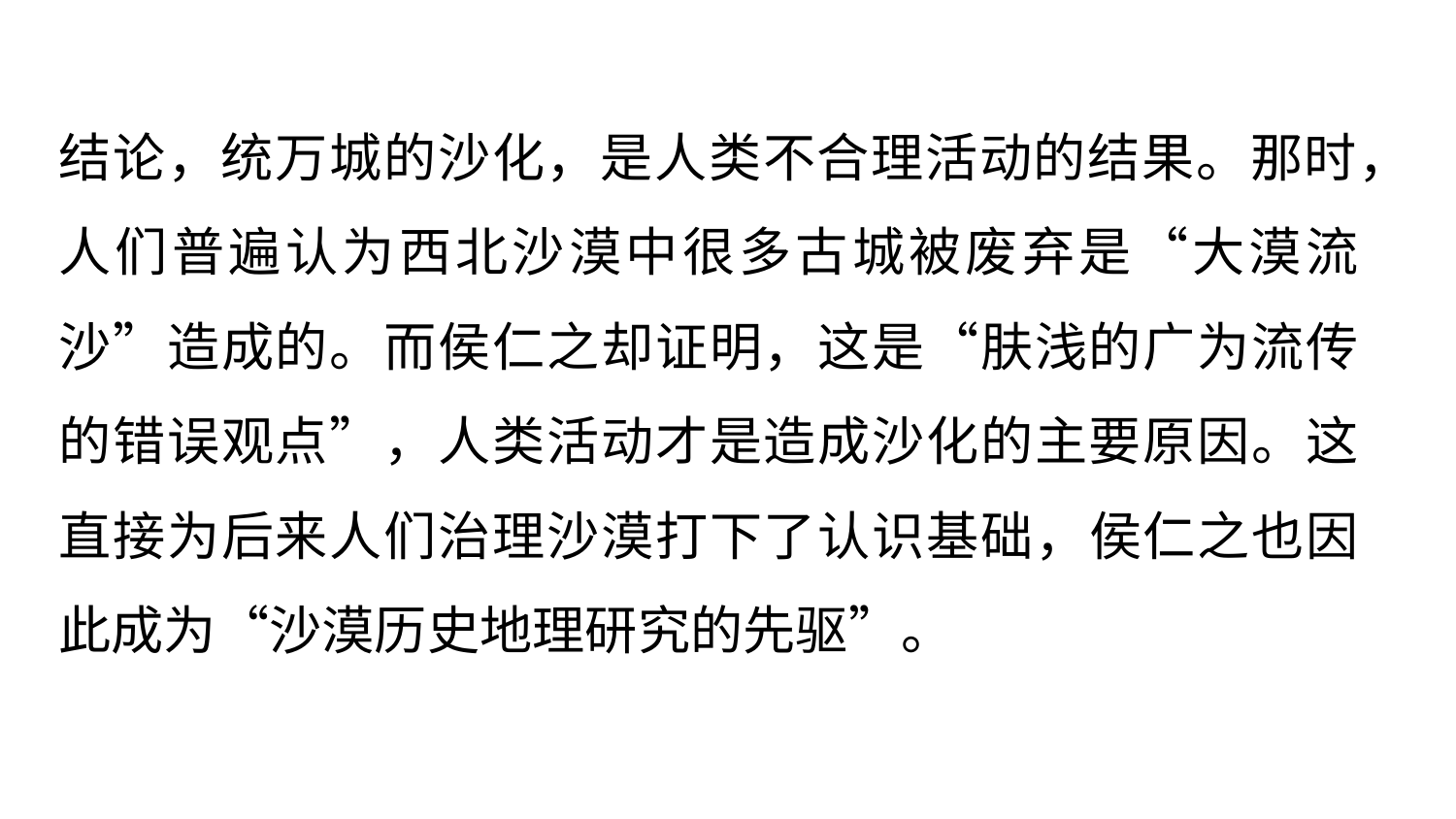

结论，统万城的沙化，是人类不合理活动的结果。那时，人们普遍认为西北沙漠中很多古城被废弃是“大漠流沙”造成的。而侯仁之却证明，这是“肤浅的广为流传的错误观点”，人类活动才是造成沙化的主要原因。这直接为后来人们治理沙漠打下了认识基础，侯仁之也因此成为“沙漠历史地理研究的先驱”。